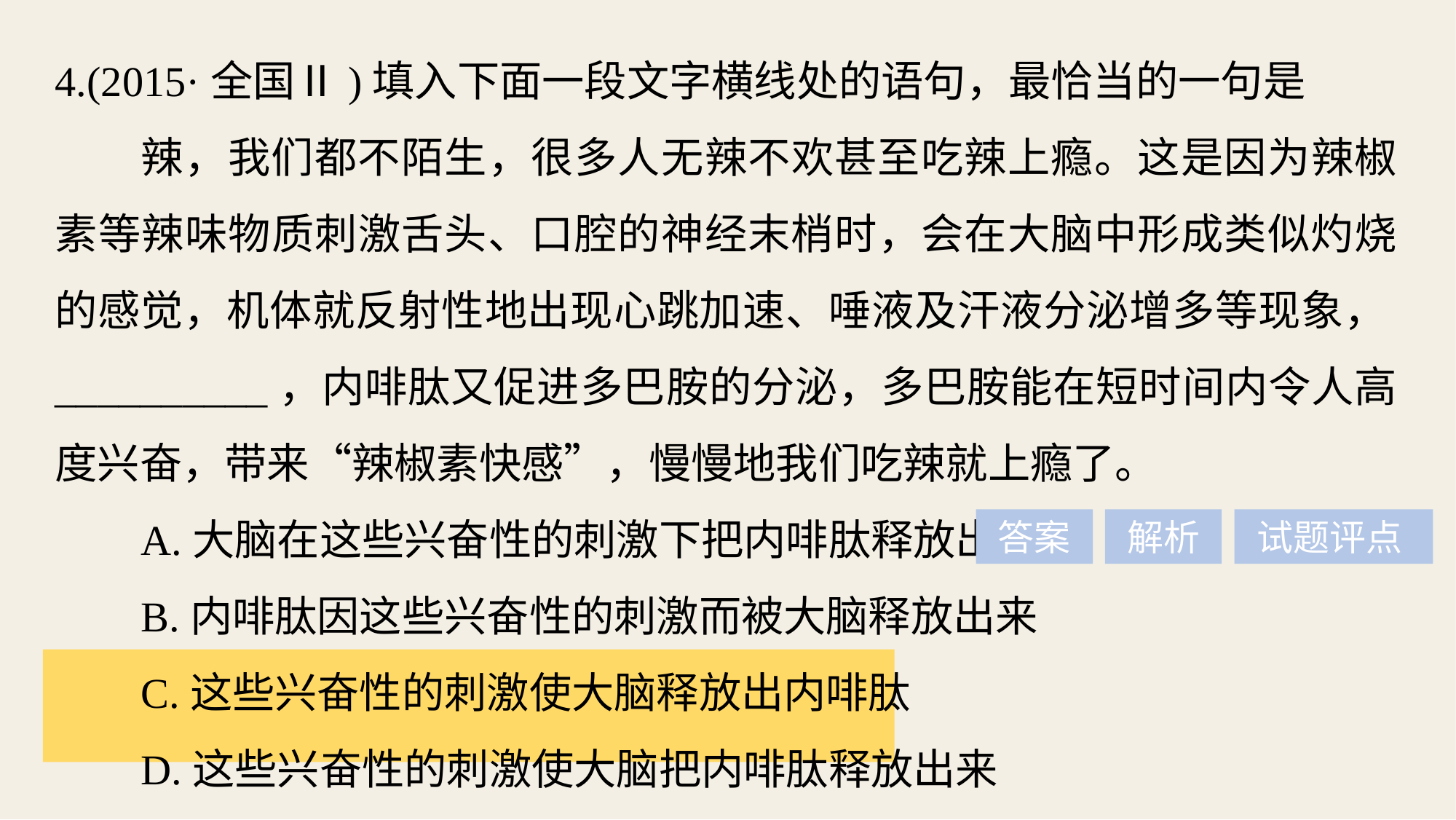

4.(2015·全国Ⅱ)填入下面一段文字横线处的语句，最恰当的一句是
辣，我们都不陌生，很多人无辣不欢甚至吃辣上瘾。这是因为辣椒素等辣味物质刺激舌头、口腔的神经末梢时，会在大脑中形成类似灼烧的感觉，机体就反射性地出现心跳加速、唾液及汗液分泌增多等现象，__________，内啡肽又促进多巴胺的分泌，多巴胺能在短时间内令人高度兴奋，带来“辣椒素快感”，慢慢地我们吃辣就上瘾了。
A.大脑在这些兴奋性的刺激下把内啡肽释放出来
B.内啡肽因这些兴奋性的刺激而被大脑释放出来
C.这些兴奋性的刺激使大脑释放出内啡肽
D.这些兴奋性的刺激使大脑把内啡肽释放出来
答案
解析
试题评点